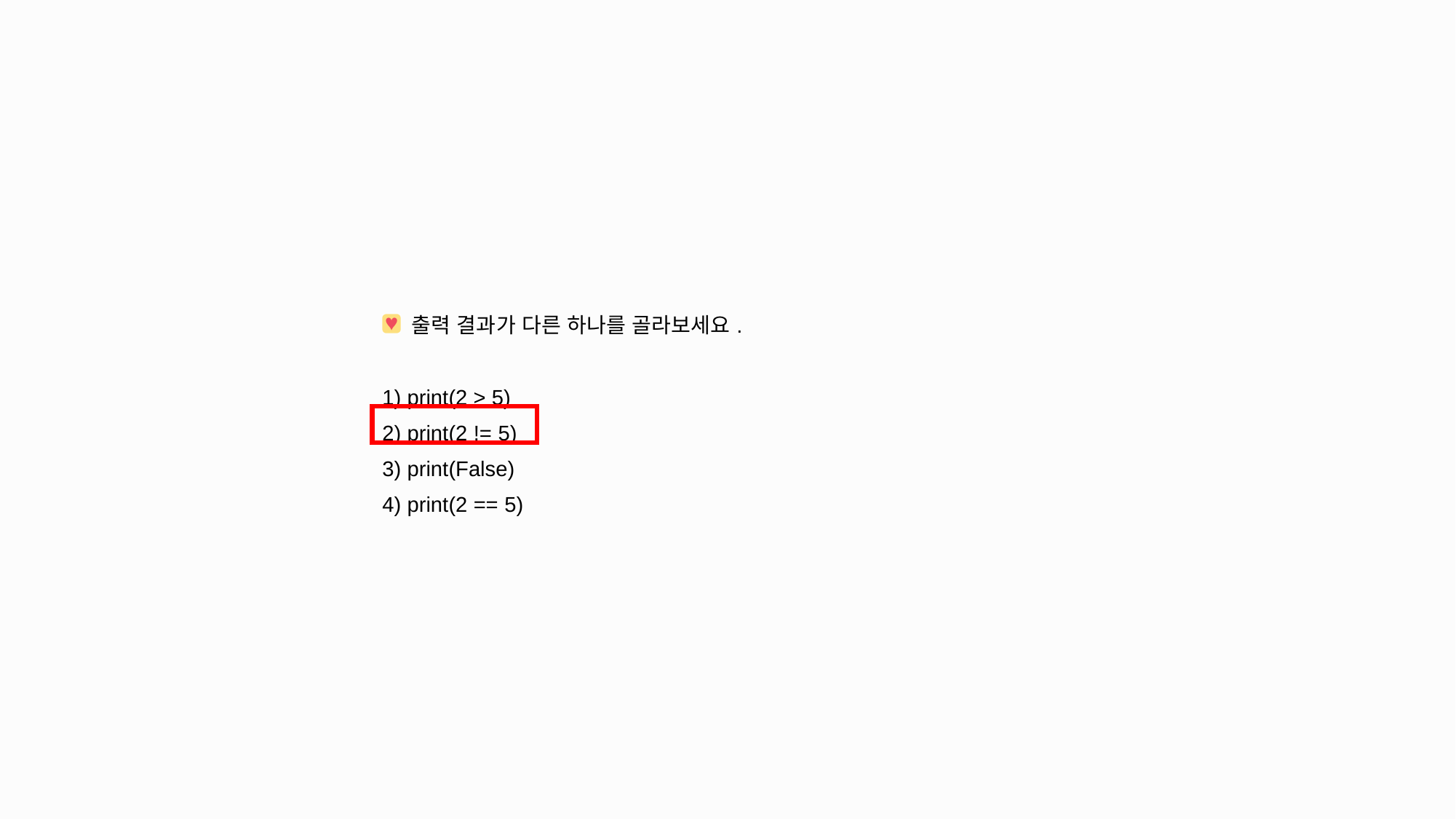

| 출력 결과가 다른 하나를 골라보세요. |
| --- |
| 1) print(2 > 5) 2) print(2 != 5) 3) print(False) 4) print(2 == 5) |